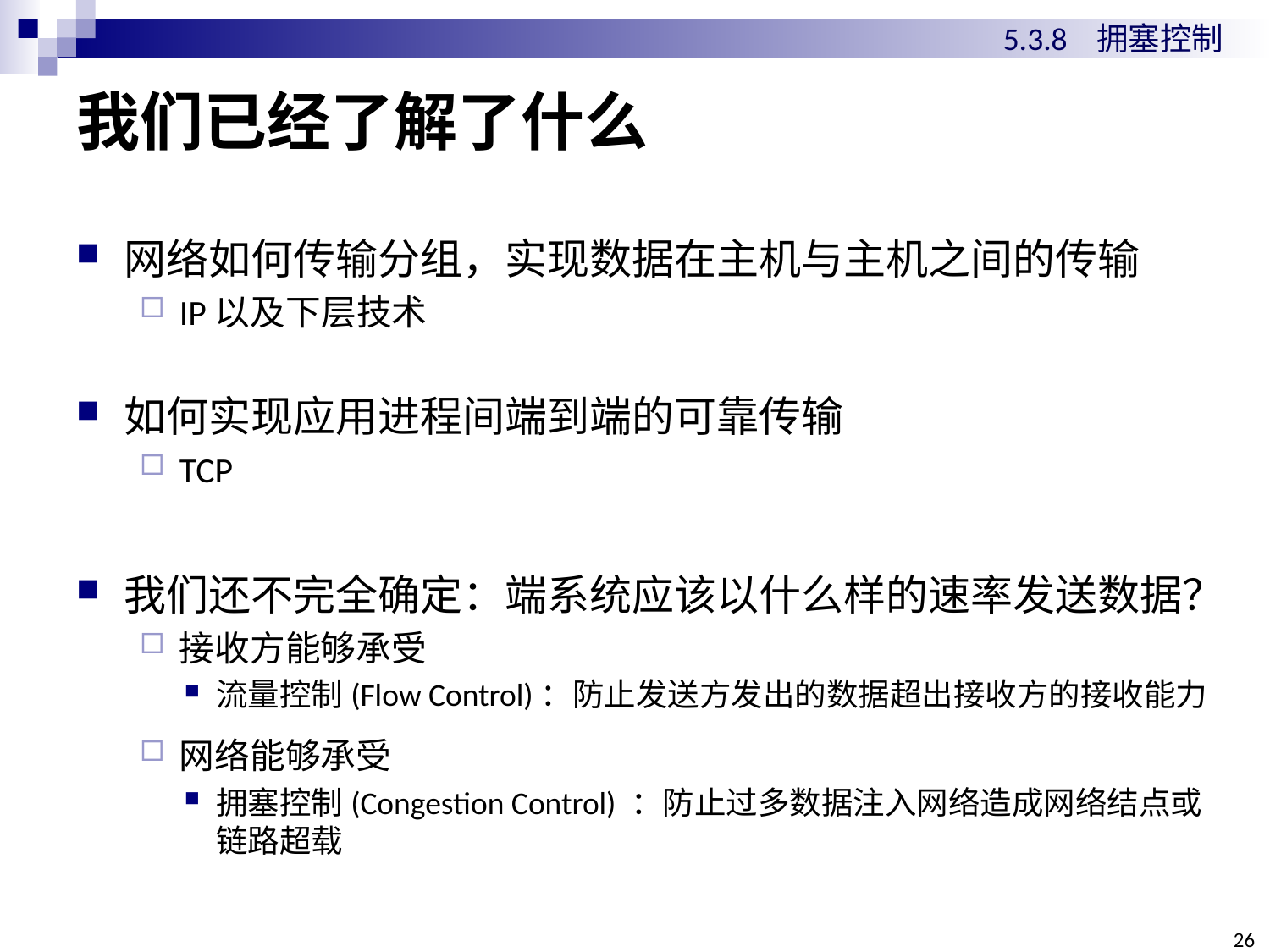

5.3.8   拥塞控制
# 我们已经了解了什么
网络如何传输分组，实现数据在主机与主机之间的传输
IP以及下层技术
如何实现应用进程间端到端的可靠传输
TCP
我们还不完全确定：端系统应该以什么样的速率发送数据？
接收方能够承受
流量控制(Flow Control)：防止发送方发出的数据超出接收方的接收能力
网络能够承受
拥塞控制(Congestion Control) ：防止过多数据注入网络造成网络结点或链路超载
26